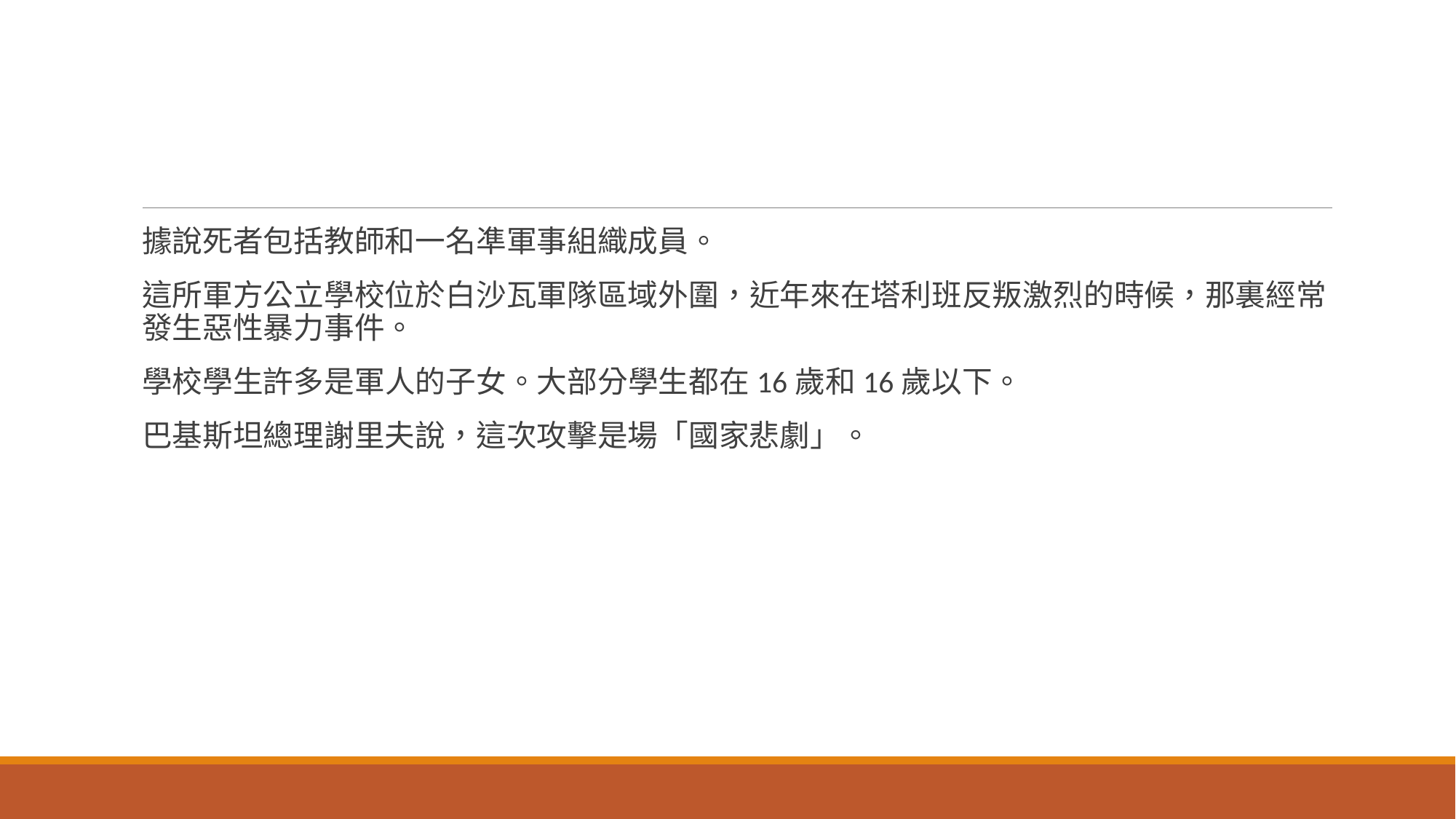

#
據說死者包括教師和一名凖軍事組織成員。
這所軍方公立學校位於白沙瓦軍隊區域外圍，近年來在塔利班反叛激烈的時候，那裏經常發生惡性暴力事件。
學校學生許多是軍人的子女。大部分學生都在16歲和16歲以下。
巴基斯坦總理謝里夫說，這次攻擊是場「國家悲劇」。